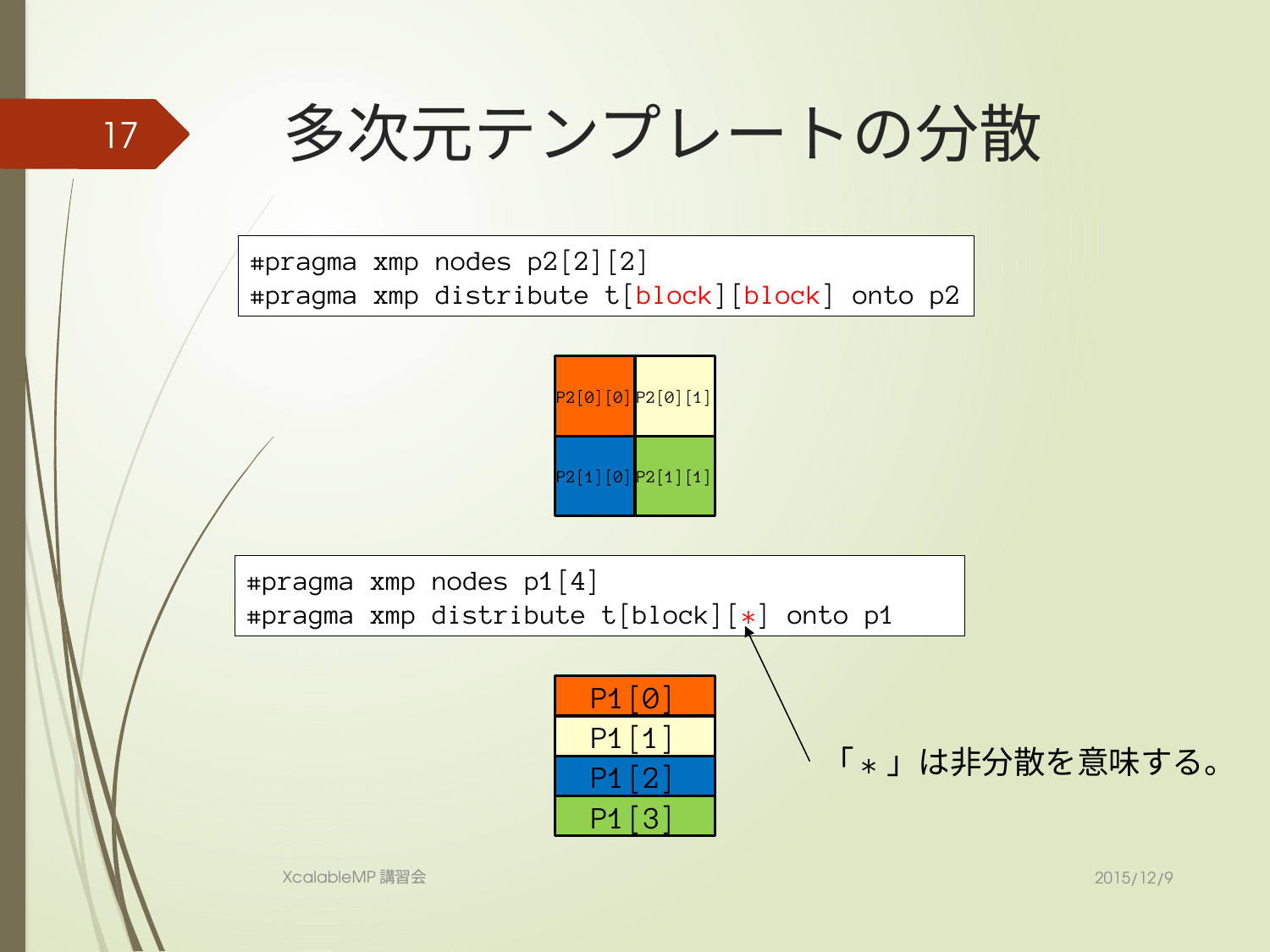

# 多次元テンプレートの分散
17
#pragma xmp nodes p2[2][2]
#pragma xmp distribute t[block][block] onto p2
P2[0][0]
P2[0][1]
P2[1][0]
P2[1][1]
#pragma xmp nodes p1[4]
#pragma xmp distribute t[block][*] onto p1
P1[0]
P1[1]
「*」は非分散を意味する。
P1[2]
P1[3]
2015/12/9
XcalableMP講習会